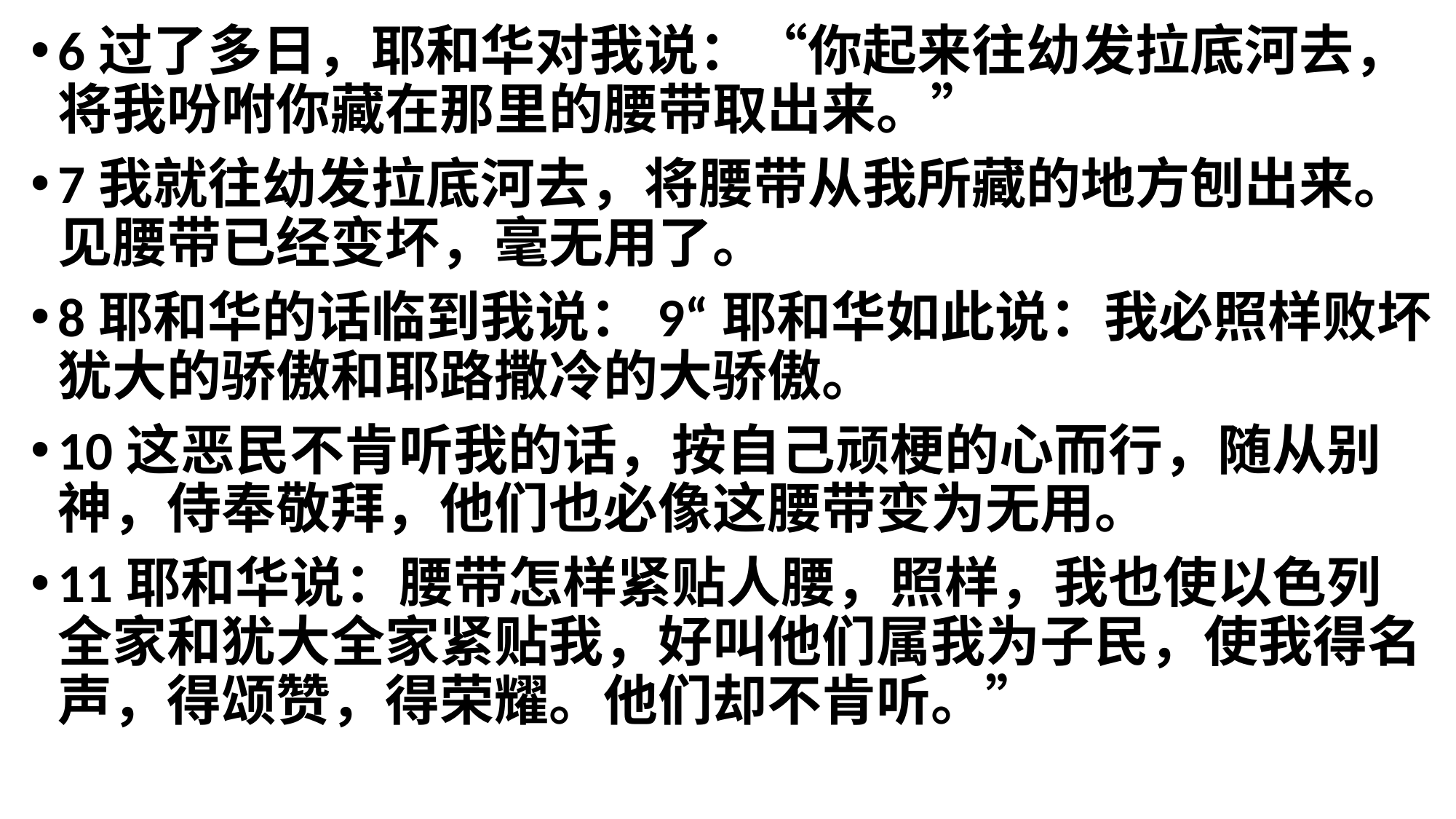

6过了多日，耶和华对我说：“你起来往幼发拉底河去，将我吩咐你藏在那里的腰带取出来。”
7我就往幼发拉底河去，将腰带从我所藏的地方刨出来。见腰带已经变坏，毫无用了。
8耶和华的话临到我说：9“耶和华如此说：我必照样败坏犹大的骄傲和耶路撒冷的大骄傲。
10这恶民不肯听我的话，按自己顽梗的心而行，随从别神，侍奉敬拜，他们也必像这腰带变为无用。
11耶和华说：腰带怎样紧贴人腰，照样，我也使以色列全家和犹大全家紧贴我，好叫他们属我为子民，使我得名声，得颂赞，得荣耀。他们却不肯听。”